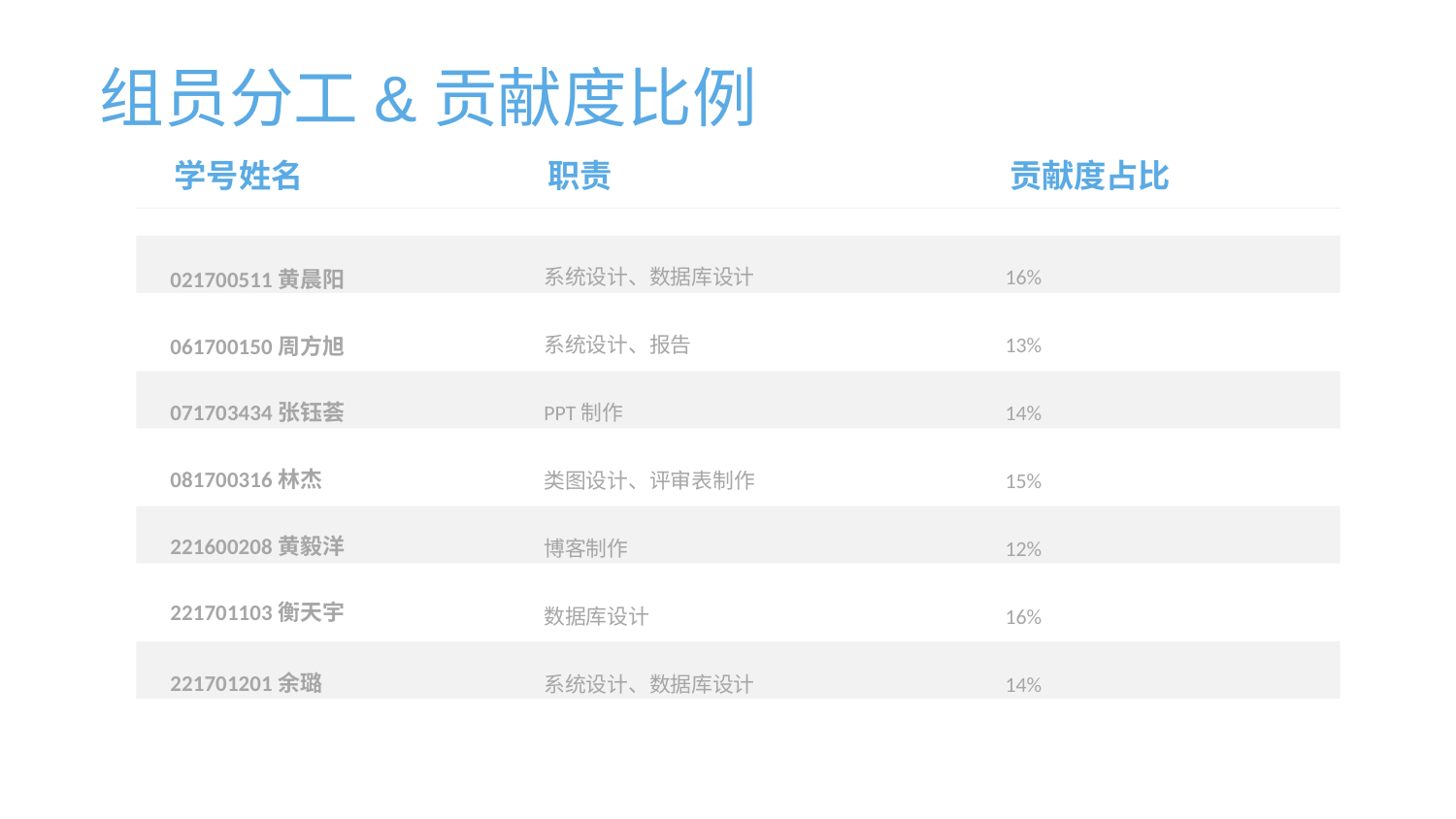

# 组员分工&贡献度比例
学号姓名
021700511黄晨阳
061700150周方旭
071703434张钰荟081700316林杰221600208黄毅洋
221701103衡天宇
221701201余璐
职责
系统设计、数据库设计
系统设计、报告
PPT制作
类图设计、评审表制作
博客制作
数据库设计
系统设计、数据库设计
贡献度占比
16%
13%
14%
15%
12%
16%
14%